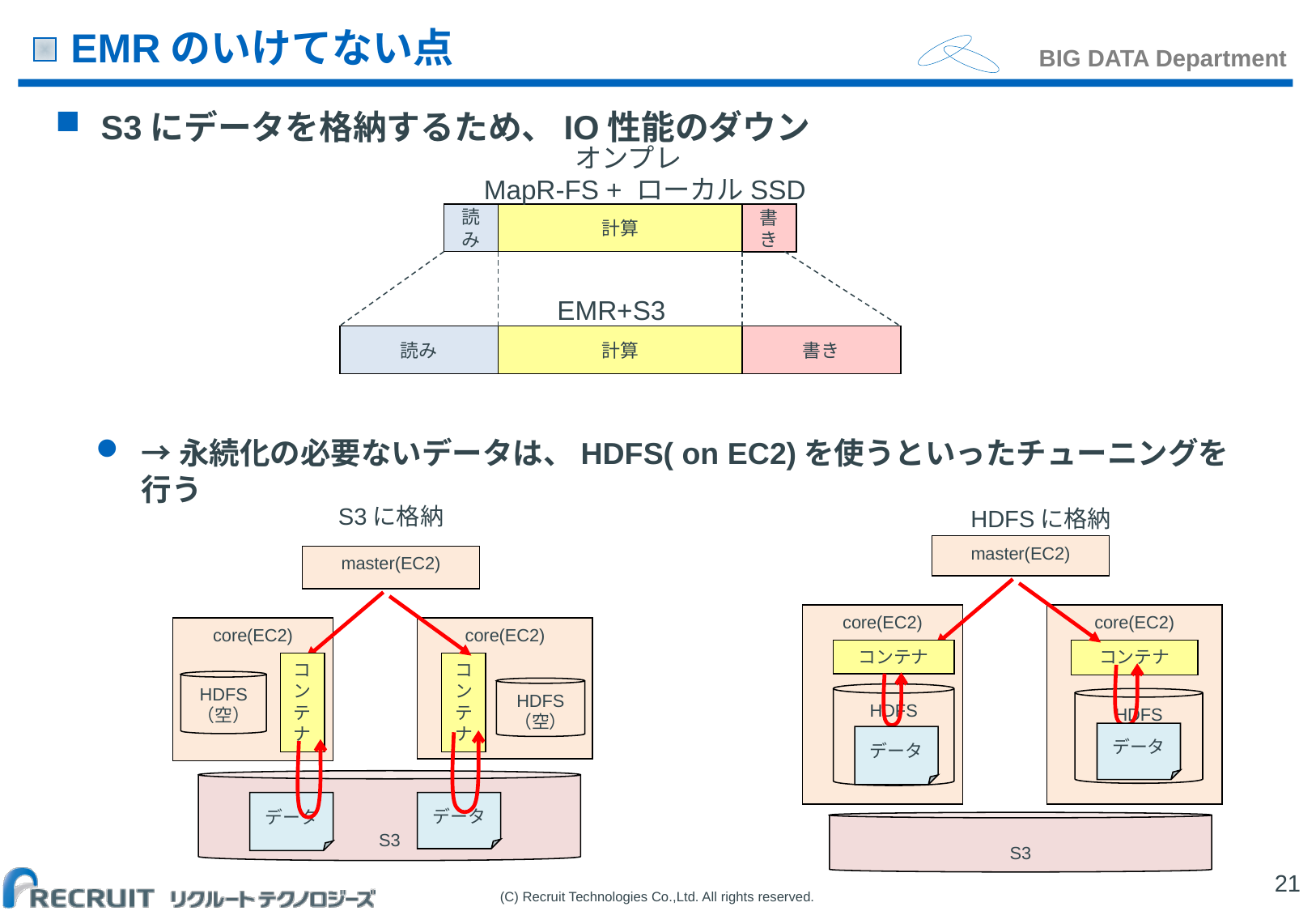

# EMRのいけてない点
S3にデータを格納するため、IO性能のダウン

→永続化の必要ないデータは、HDFS( on EC2)を使うといったチューニングを行う
オンプレ
MapR-FS + ローカルSSD
読み
計算
書き
EMR+S3
読み
計算
書き
S3に格納
HDFSに格納
master(EC2)
master(EC2)
core(EC2)
core(EC2)
core(EC2)
core(EC2)
コンテナ
コンテナ
コンテナ
コンテナ

HDFS
（空）

HDFS
（空）
HDFS
HDFS
データ
データ
データ
データ

S3
データ
データ
S3
21